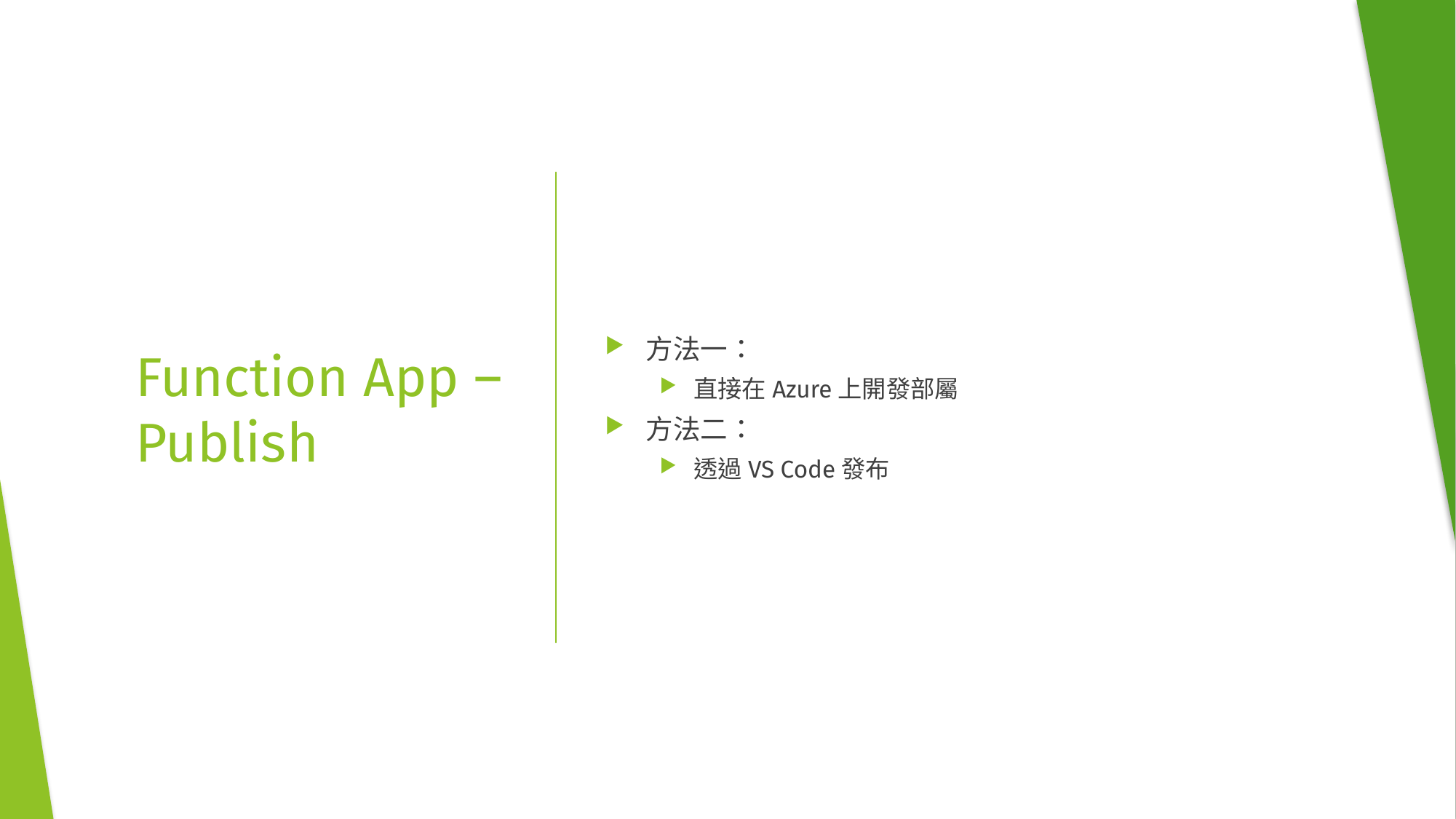

方法一：
直接在Azure上開發部屬
方法二：
透過VS Code發布
# Function App – Publish